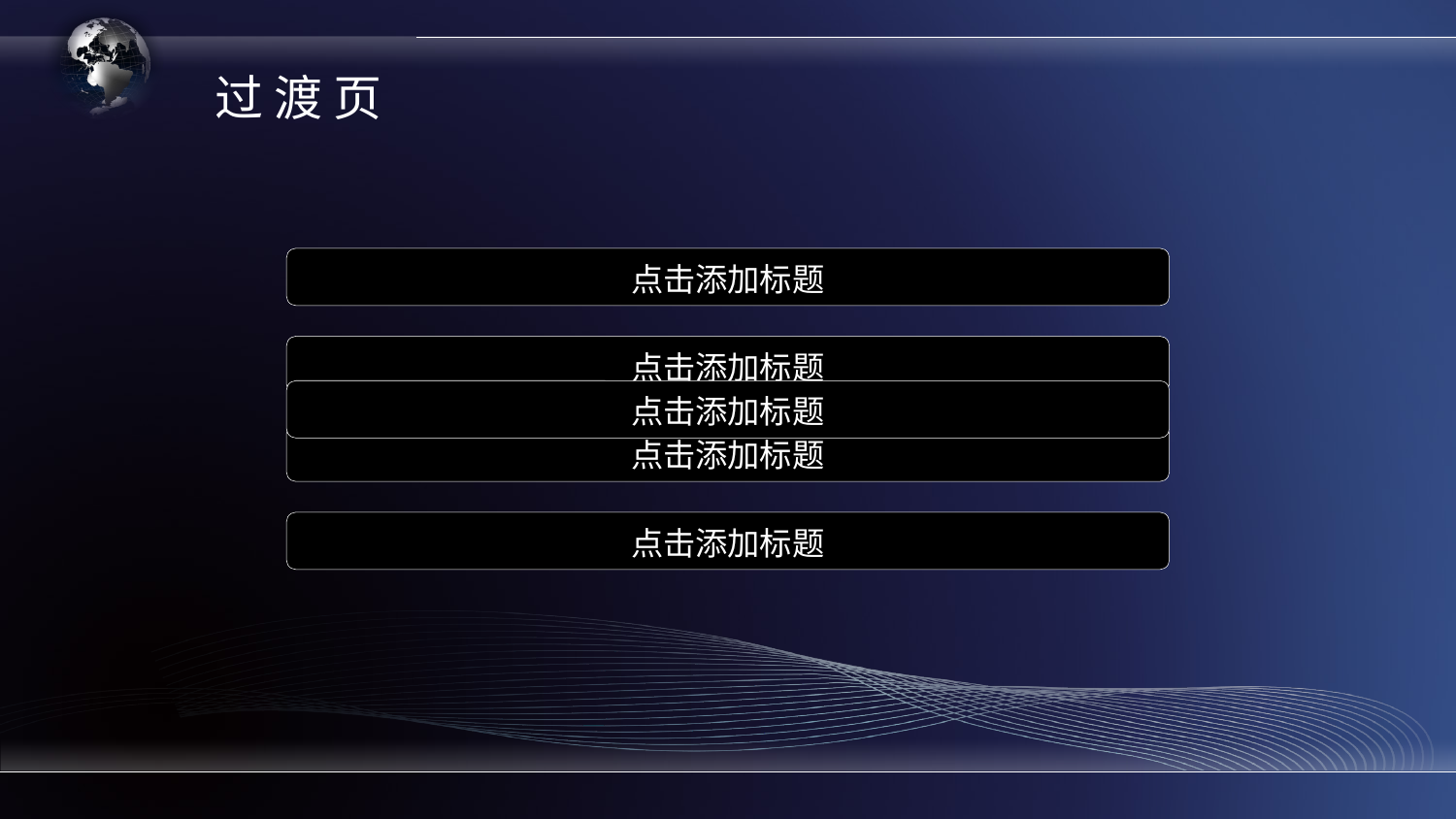

过 渡 页

点击添加标题

点击添加标题

点击添加标题

点击添加标题

点击添加标题